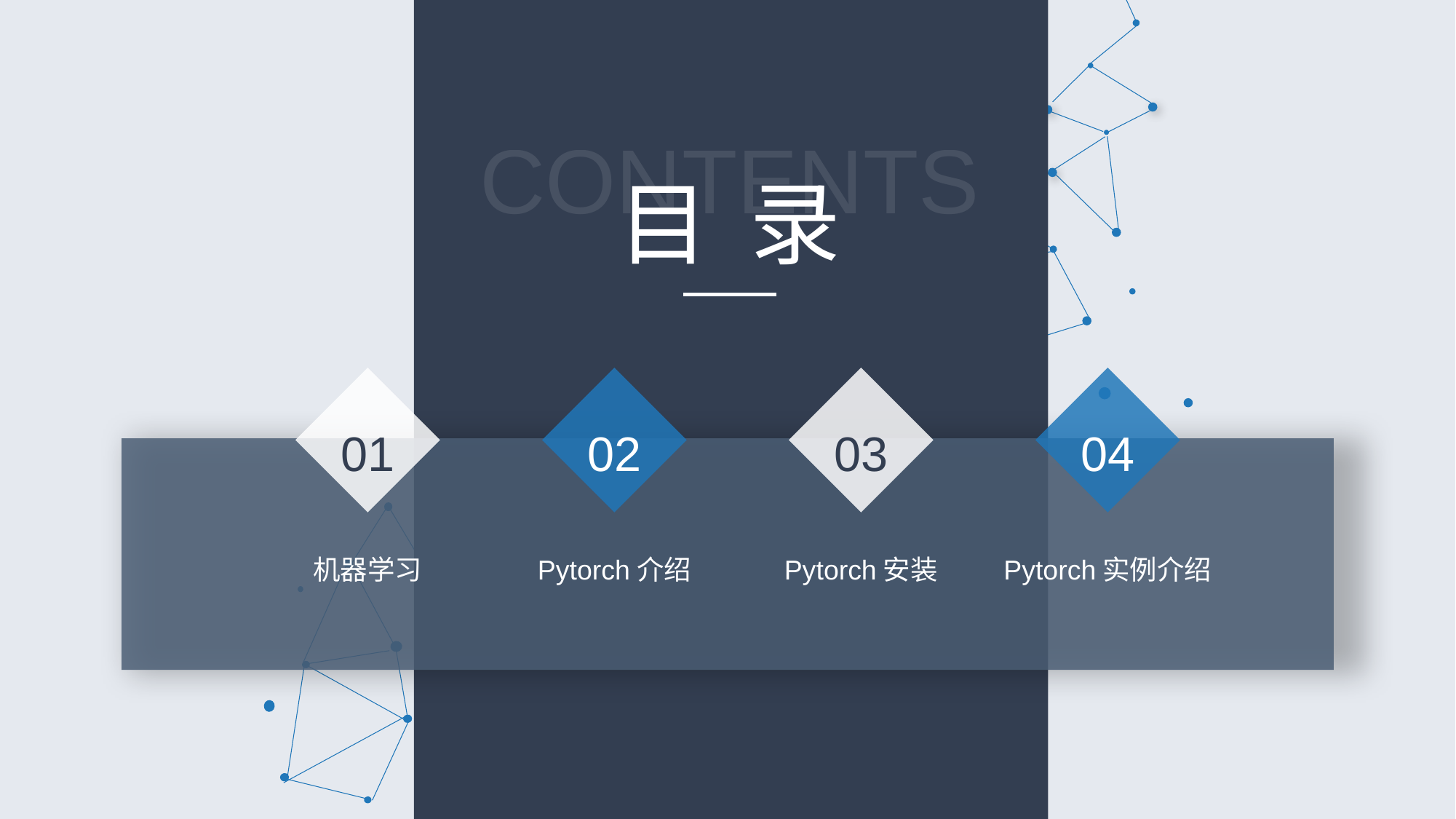

CONTENTS
目  录

01

02

03

04

机器学习

Pytorch介绍

Pytorch安装

Pytorch实例介绍